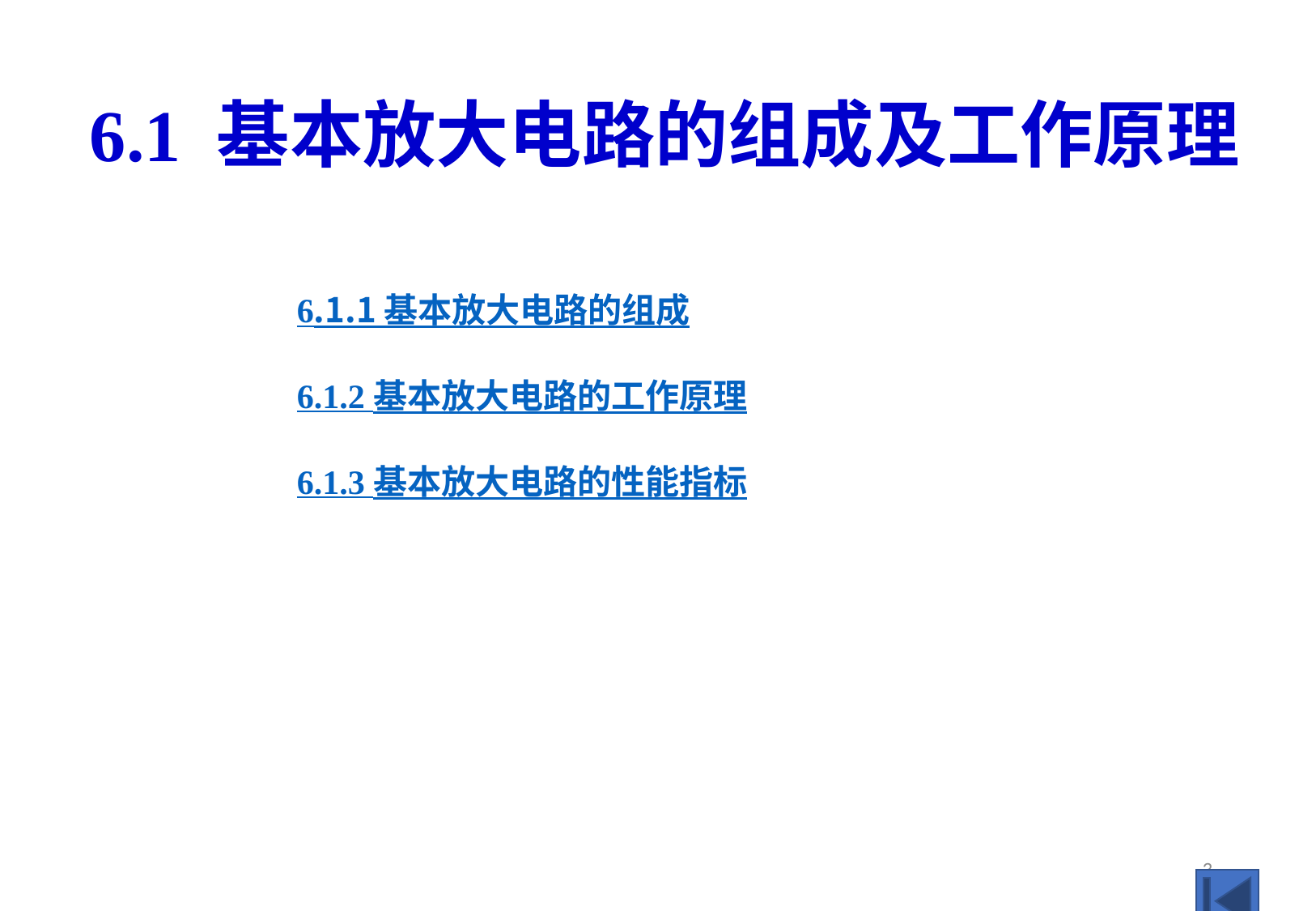

# 6.1 基本放大电路的组成及工作原理
6.1.1 基本放大电路的组成
6.1.2 基本放大电路的工作原理
6.1.3 基本放大电路的性能指标
3